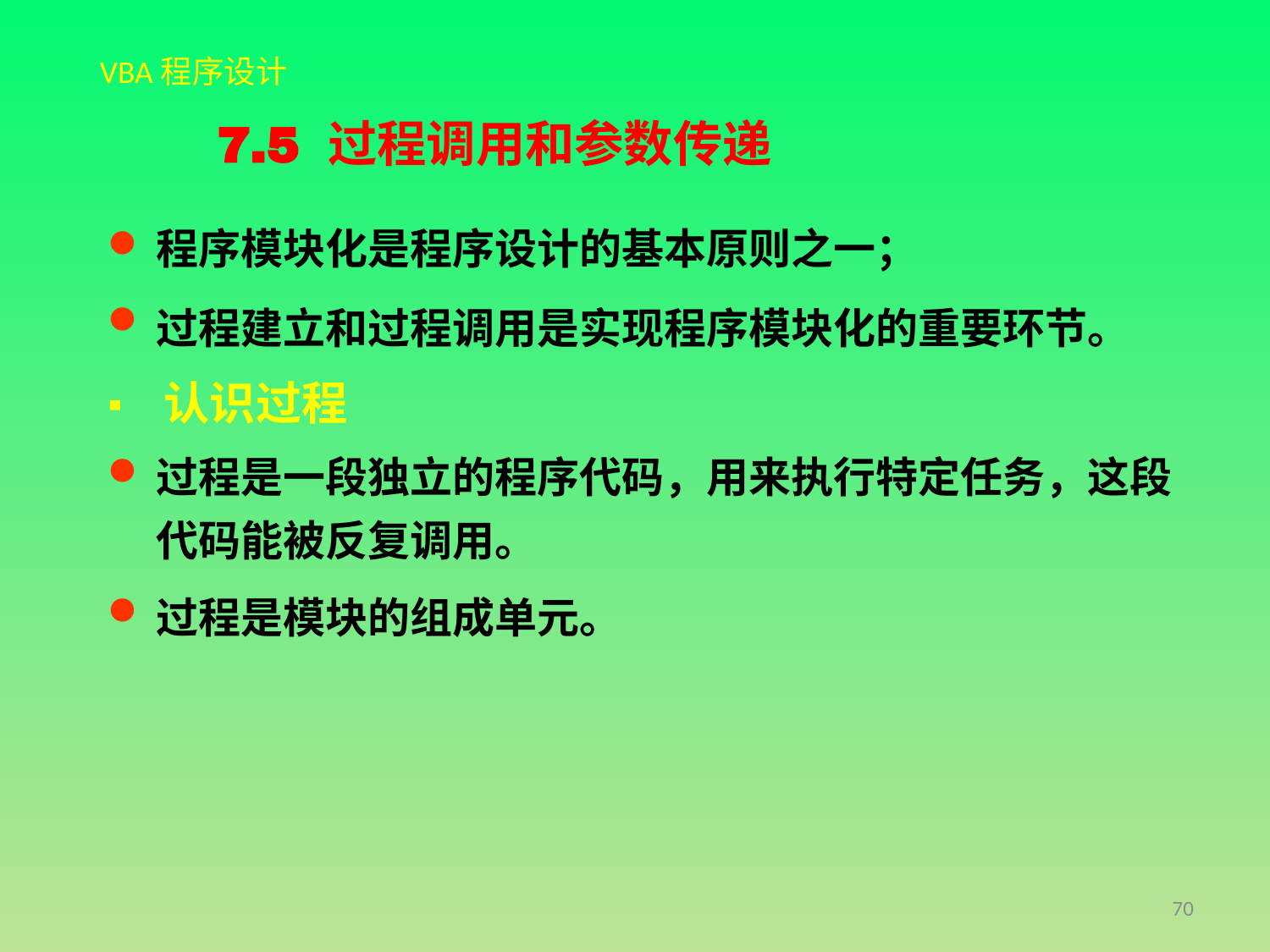

7.5 过程调用和参数传递
程序模块化是程序设计的基本原则之一；
过程建立和过程调用是实现程序模块化的重要环节。
·  认识过程
过程是一段独立的程序代码，用来执行特定任务，这段代码能被反复调用。
过程是模块的组成单元。
70